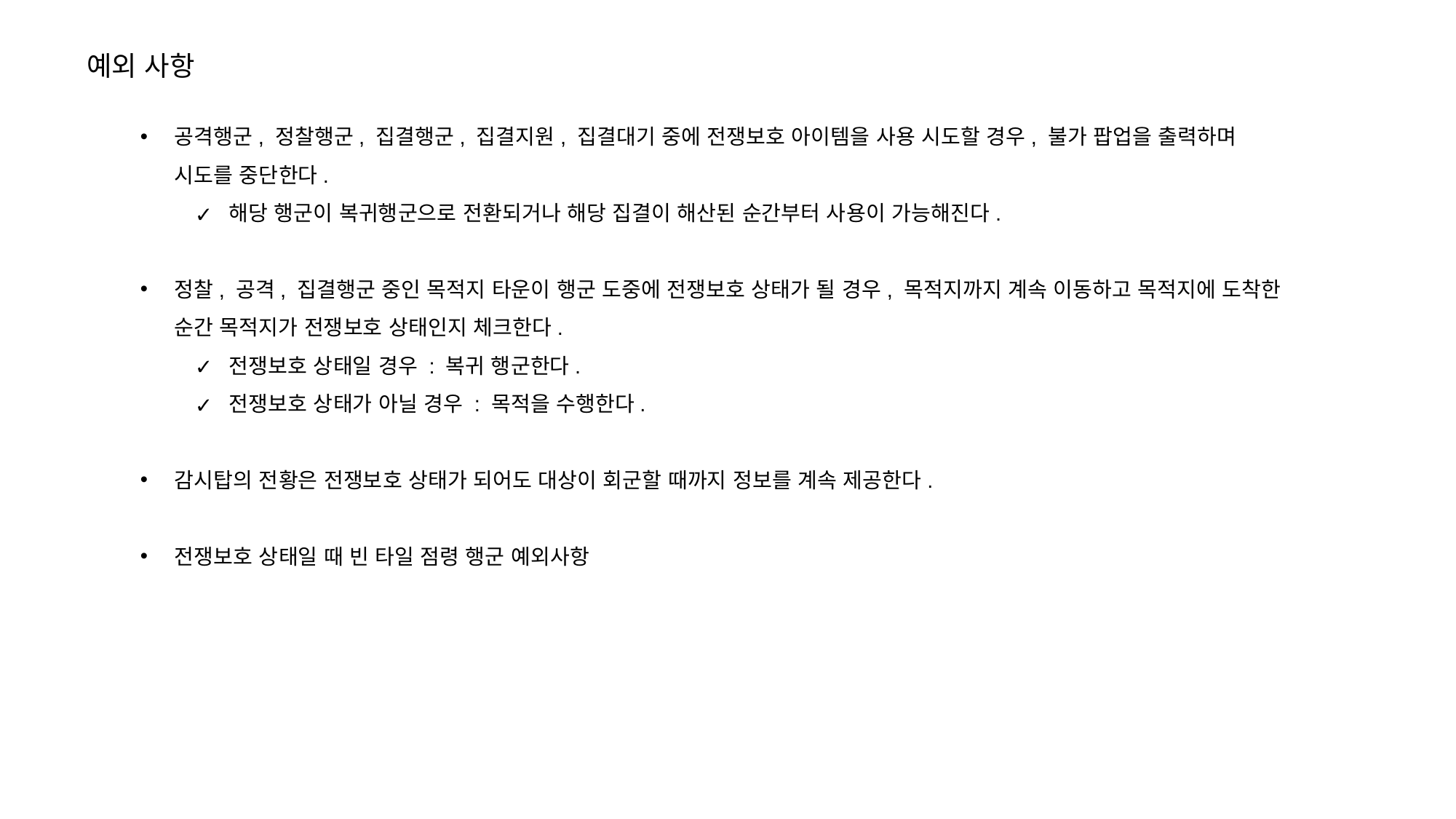

예외 사항
공격행군, 정찰행군, 집결행군, 집결지원, 집결대기 중에 전쟁보호 아이템을 사용 시도할 경우, 불가 팝업을 출력하며 시도를 중단한다.
해당 행군이 복귀행군으로 전환되거나 해당 집결이 해산된 순간부터 사용이 가능해진다.

정찰, 공격, 집결행군 중인 목적지 타운이 행군 도중에 전쟁보호 상태가 될 경우, 목적지까지 계속 이동하고 목적지에 도착한 순간 목적지가 전쟁보호 상태인지 체크한다.
전쟁보호 상태일 경우 : 복귀 행군한다.
전쟁보호 상태가 아닐 경우 : 목적을 수행한다.

감시탑의 전황은 전쟁보호 상태가 되어도 대상이 회군할 때까지 정보를 계속 제공한다.

전쟁보호 상태일 때 빈 타일 점령 행군 예외사항